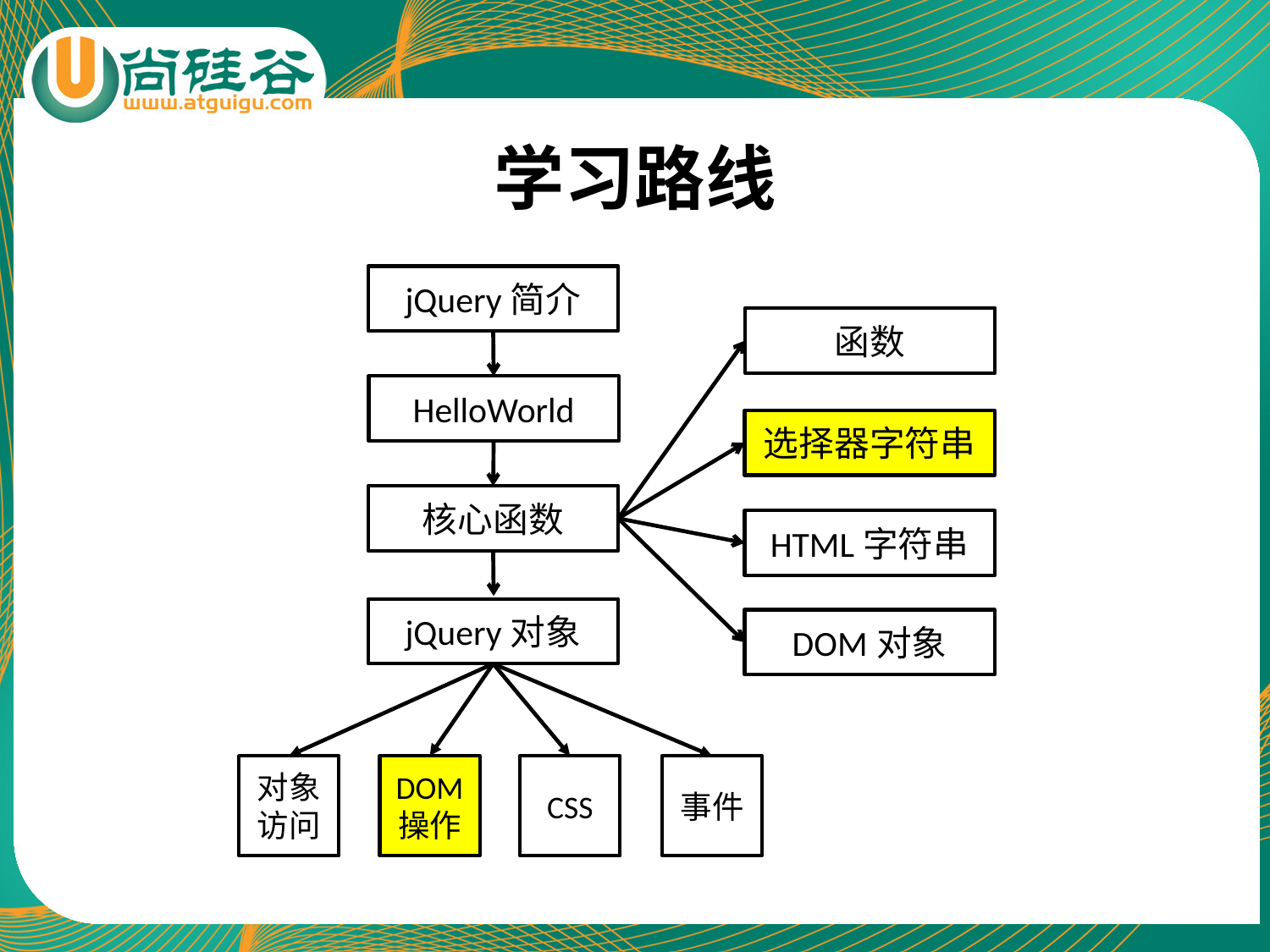

# 学习路线
jQuery简介
函数
HelloWorld
选择器字符串
核心函数
HTML字符串
jQuery对象
DOM对象
对象
访问
DOM
操作
CSS
事件